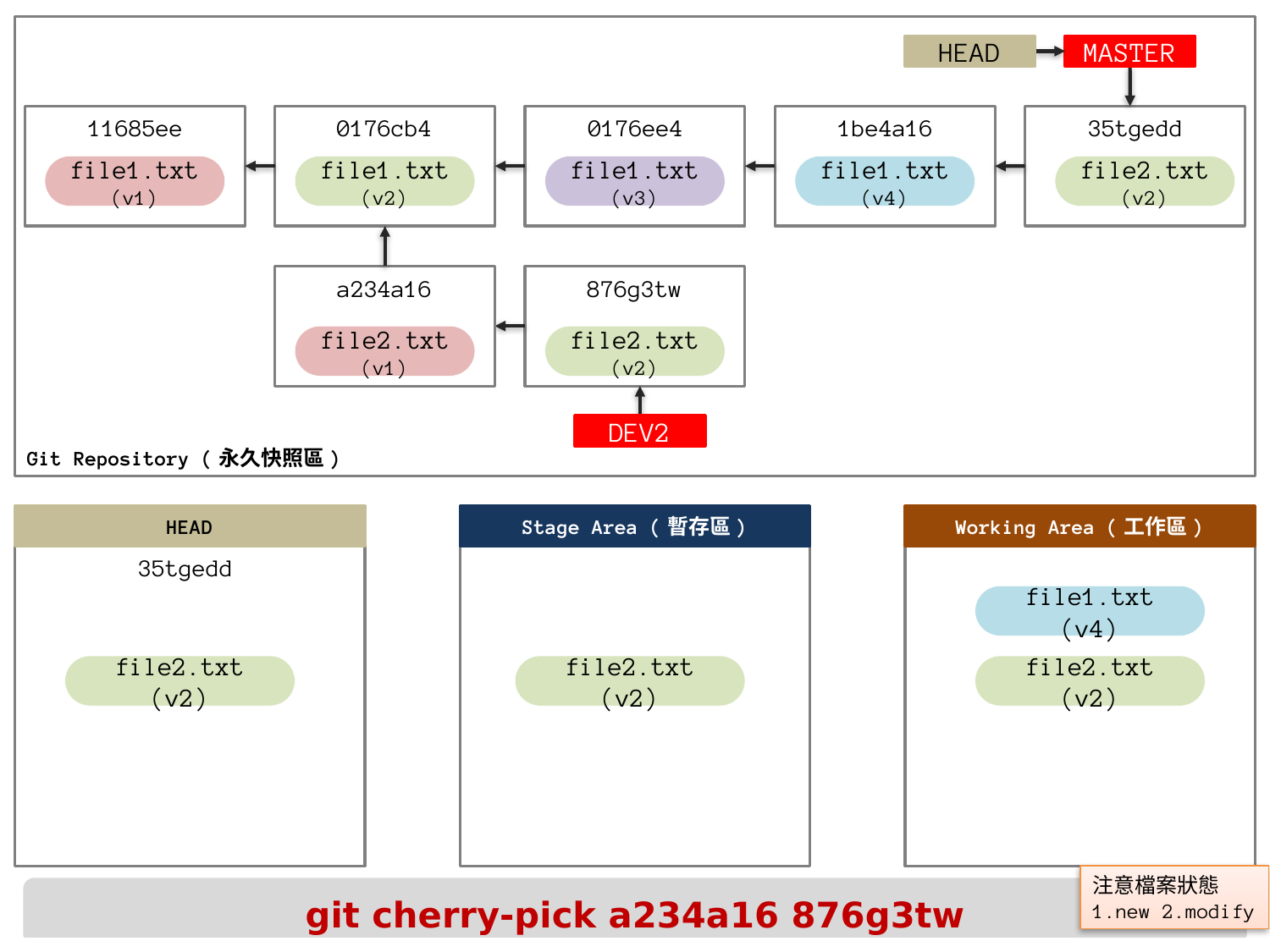

HEAD
MASTER

11685ee

0176cb4

0176ee4

1be4a16

35tgedd
file1.txt
(v1)
file1.txt
(v2)
file1.txt
(v3)
file1.txt
(v4)
file2.txt (v2)

a234a16

876g3tw
file2.txt (v1)
file2.txt (v2)
DEV2
35tgedd

file1.txt
(v4)
file2.txt
(v2)
file2.txt
(v2)
file2.txt
(v2)
注意檔案狀態
1.new 2.modify
git cherry-pick a234a16 876g3tw